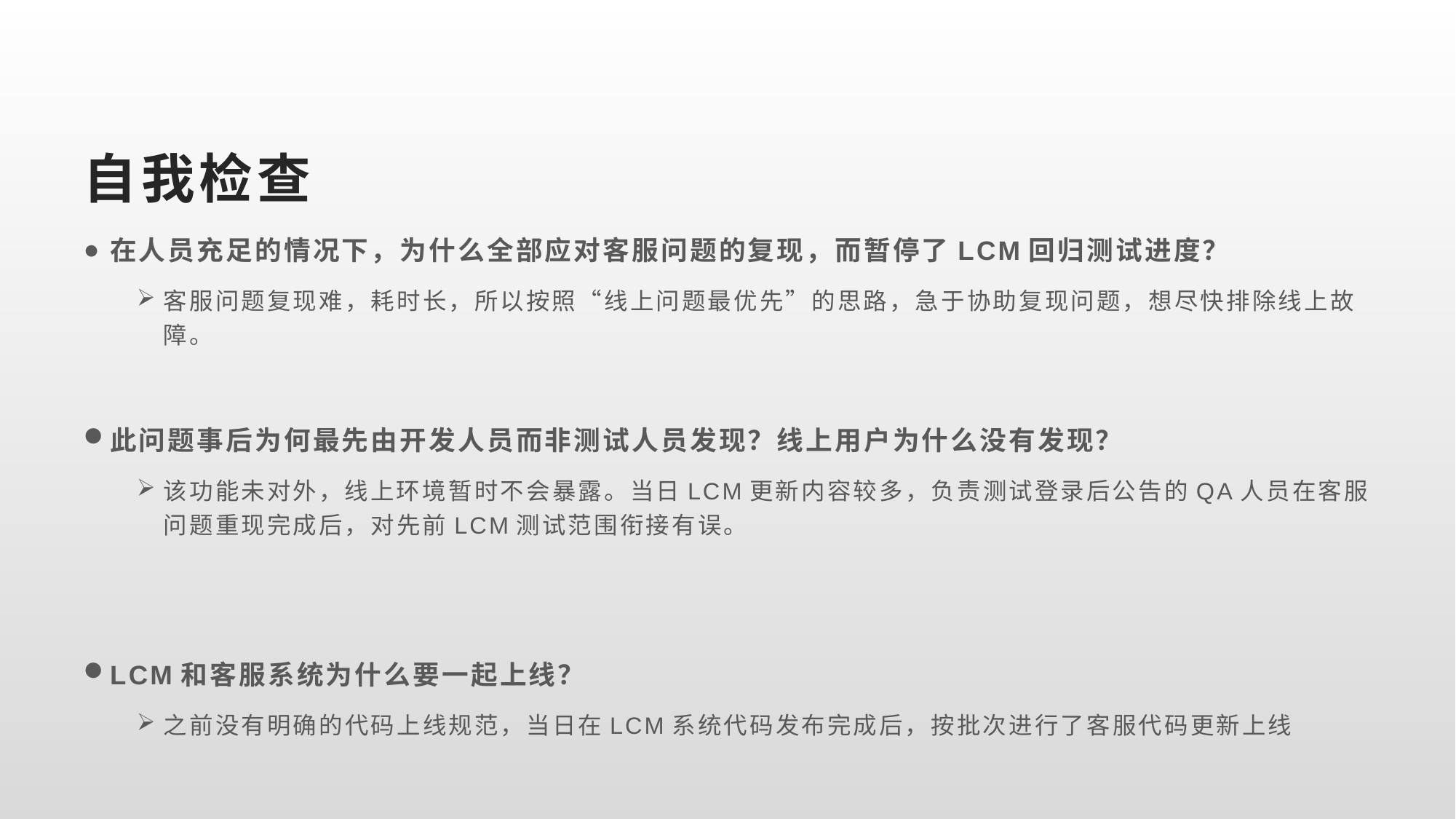

自我检查
在人员充足的情况下，为什么全部应对客服问题的复现，而暂停了LCM回归测试进度？
客服问题复现难，耗时长，所以按照“线上问题最优先”的思路，急于协助复现问题，想尽快排除线上故障。

此问题事后为何最先由开发人员而非测试人员发现？线上用户为什么没有发现？
该功能未对外，线上环境暂时不会暴露。当日LCM更新内容较多，负责测试登录后公告的QA人员在客服问题重现完成后，对先前LCM测试范围衔接有误。

LCM和客服系统为什么要一起上线？
之前没有明确的代码上线规范，当日在LCM系统代码发布完成后，按批次进行了客服代码更新上线